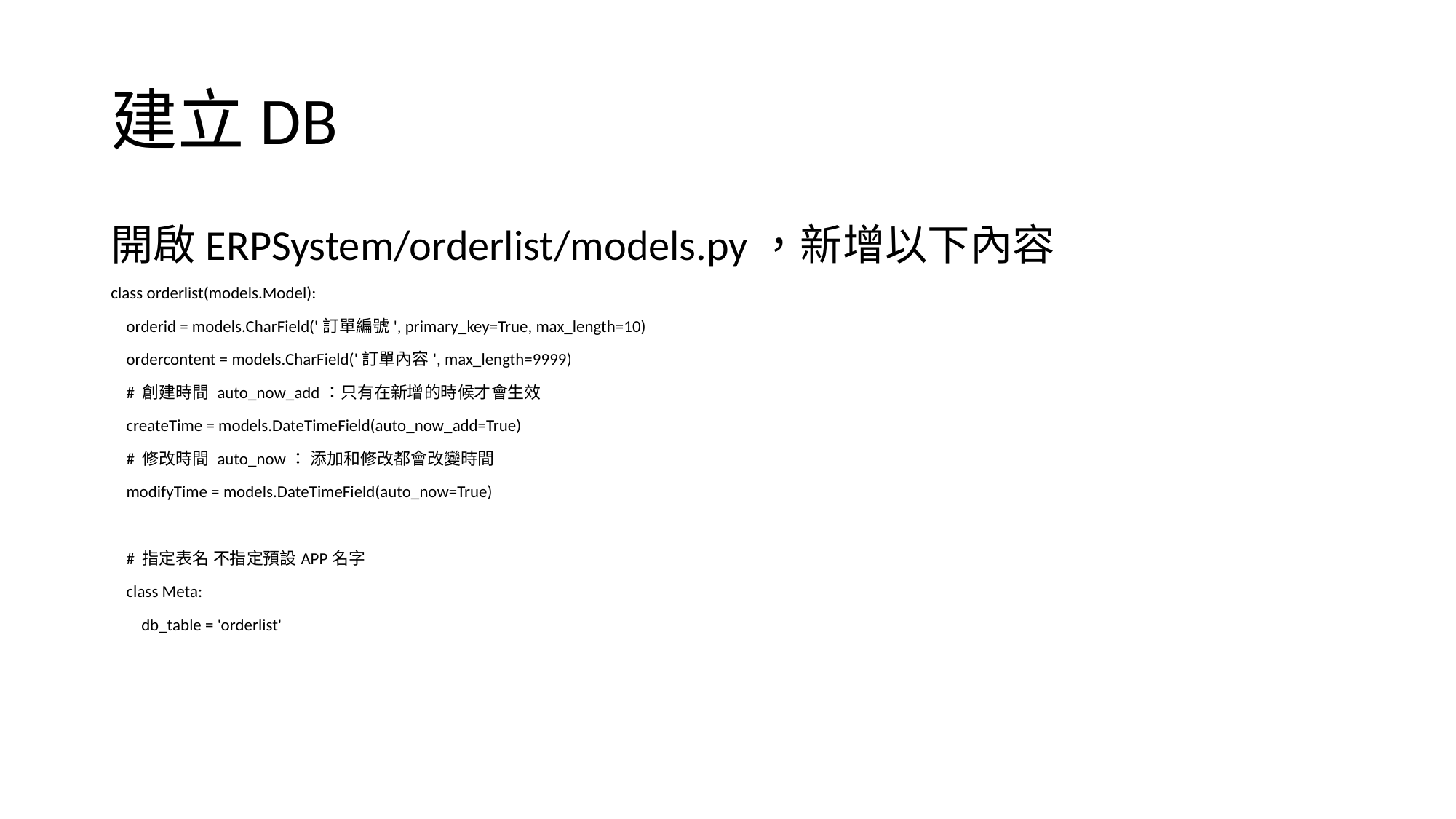

# 建立DB
開啟ERPSystem/orderlist/models.py，新增以下內容
class orderlist(models.Model):
    orderid = models.CharField('訂單編號', primary_key=True, max_length=10)
    ordercontent = models.CharField('訂單內容', max_length=9999)
    # 創建時間 auto_now_add：只有在新增的時候才會生效
    createTime = models.DateTimeField(auto_now_add=True)
    # 修改時間 auto_now： 添加和修改都會改變時間
    modifyTime = models.DateTimeField(auto_now=True)

    # 指定表名 不指定預設APP名字
    class Meta:
        db_table = 'orderlist'